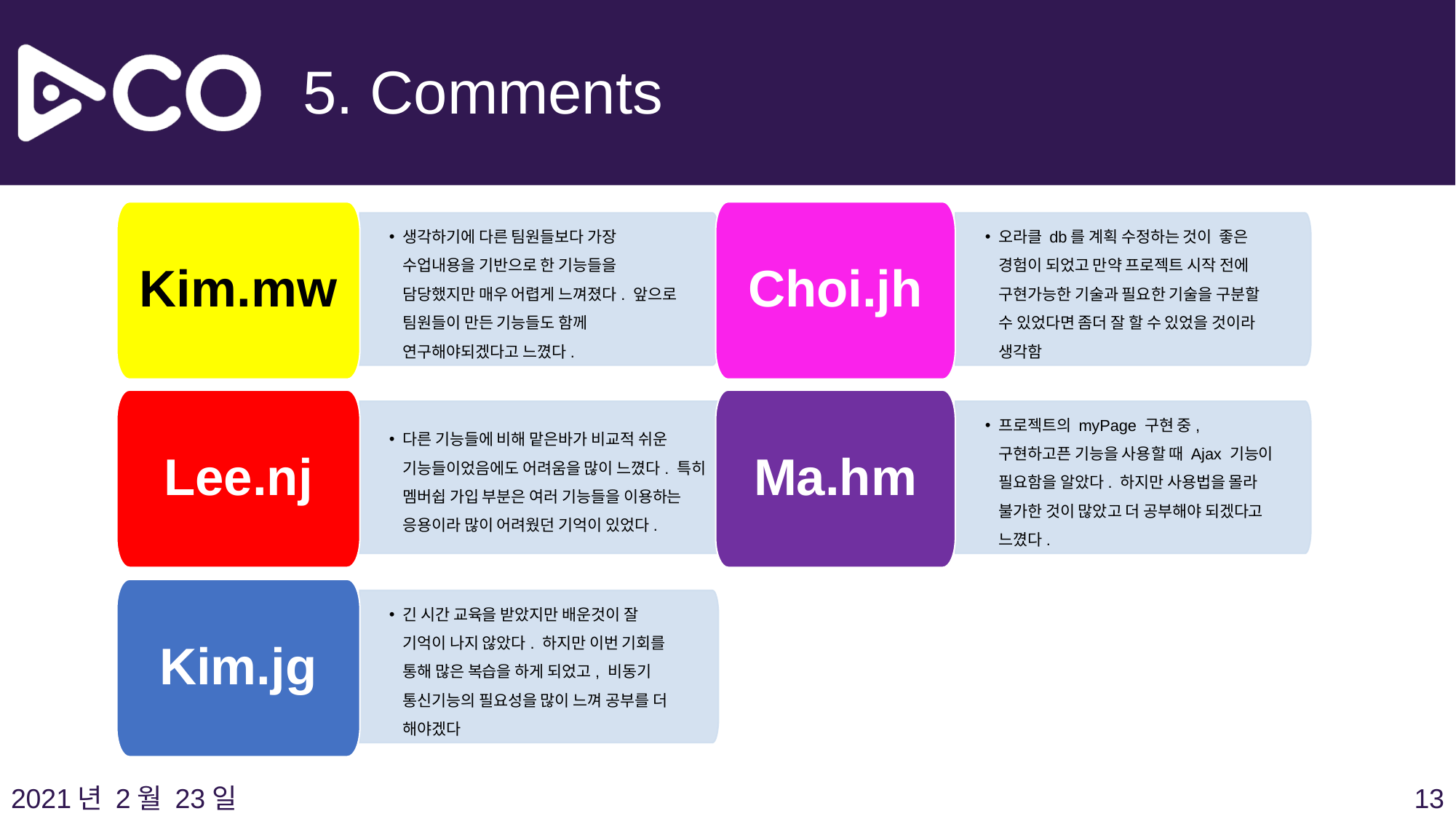

5. Comments
Kim.mw
Choi.jh
생각하기에 다른 팀원들보다 가장 수업내용을 기반으로 한 기능들을 담당했지만 매우 어렵게 느껴졌다. 앞으로 팀원들이 만든 기능들도 함께 연구해야되겠다고 느꼈다.
오라클 db를 계획 수정하는 것이  좋은 경험이 되었고 만약 프로젝트 시작 전에 구현가능한 기술과 필요한 기술을 구분할 수 있었다면 좀더 잘 할 수 있었을 것이라 생각함
Lee.nj
Ma.hm
프로젝트의 myPage 구현 중, 구현하고픈 기능을 사용할 때 Ajax 기능이 필요함을 알았다. 하지만 사용법을 몰라 불가한 것이 많았고 더 공부해야 되겠다고 느꼈다.
다른 기능들에 비해 맡은바가 비교적 쉬운 기능들이었음에도 어려움을 많이 느꼈다. 특히 멤버쉽 가입 부분은 여러 기능들을 이용하는 응용이라 많이 어려웠던 기억이 있었다.
Kim.jg
긴 시간 교육을 받았지만 배운것이 잘 기억이 나지 않았다. 하지만 이번 기회를 통해 많은 복습을 하게 되었고, 비동기 통신기능의 필요성을 많이 느껴 공부를 더 해야겠다
13
2021년 2월 23일